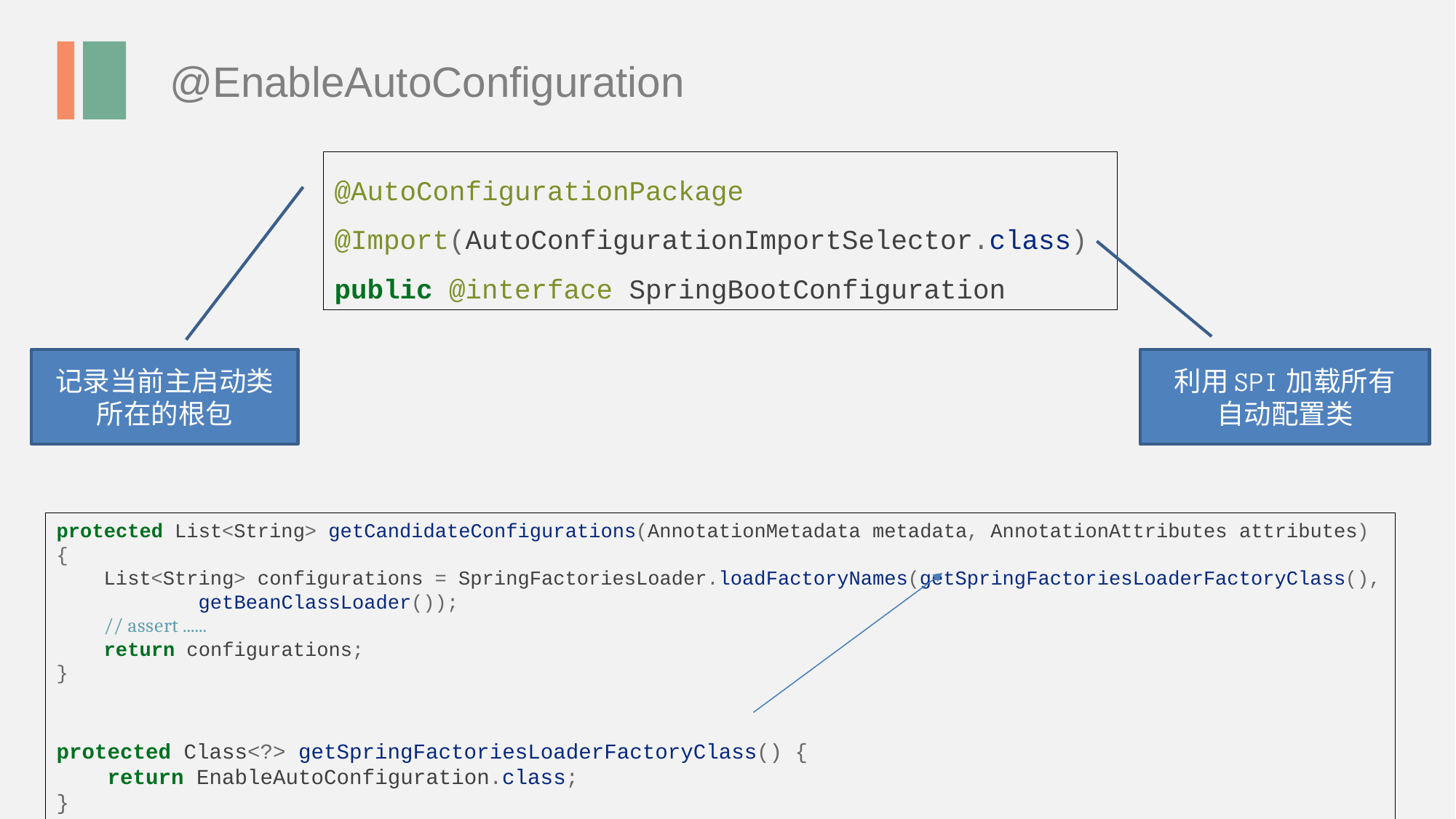

@EnableAutoConfiguration
@AutoConfigurationPackage
@Import(AutoConfigurationImportSelector.class)
public @interface SpringBootConfiguration
记录当前主启动类所在的根包
利用SPI加载所有
自动配置类
protected List<String> getCandidateConfigurations(AnnotationMetadata metadata, AnnotationAttributes attributes) {
    List<String> configurations = SpringFactoriesLoader.loadFactoryNames(getSpringFactoriesLoaderFactoryClass(),
            getBeanClassLoader());
    // assert ......
    return configurations;
}

protected Class<?> getSpringFactoriesLoaderFactoryClass() {
    return EnableAutoConfiguration.class;
}